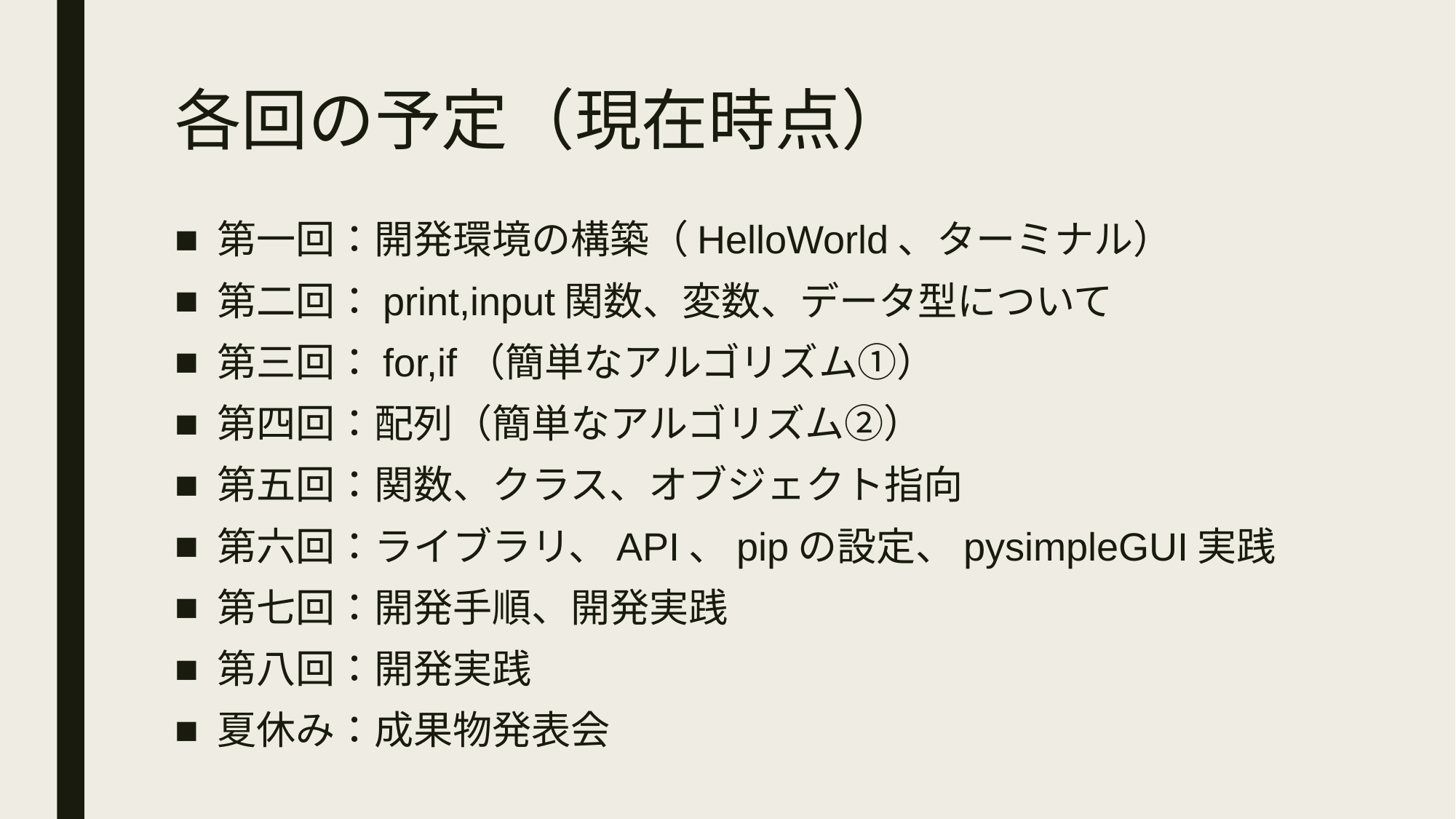

# 各回の予定（現在時点）
第一回：開発環境の構築（HelloWorld、ターミナル）
第二回：print,input関数、変数、データ型について
第三回：for,if（簡単なアルゴリズム①）
第四回：配列（簡単なアルゴリズム②）
第五回：関数、クラス、オブジェクト指向
第六回：ライブラリ、API、pipの設定、pysimpleGUI実践
第七回：開発手順、開発実践
第八回：開発実践
夏休み：成果物発表会